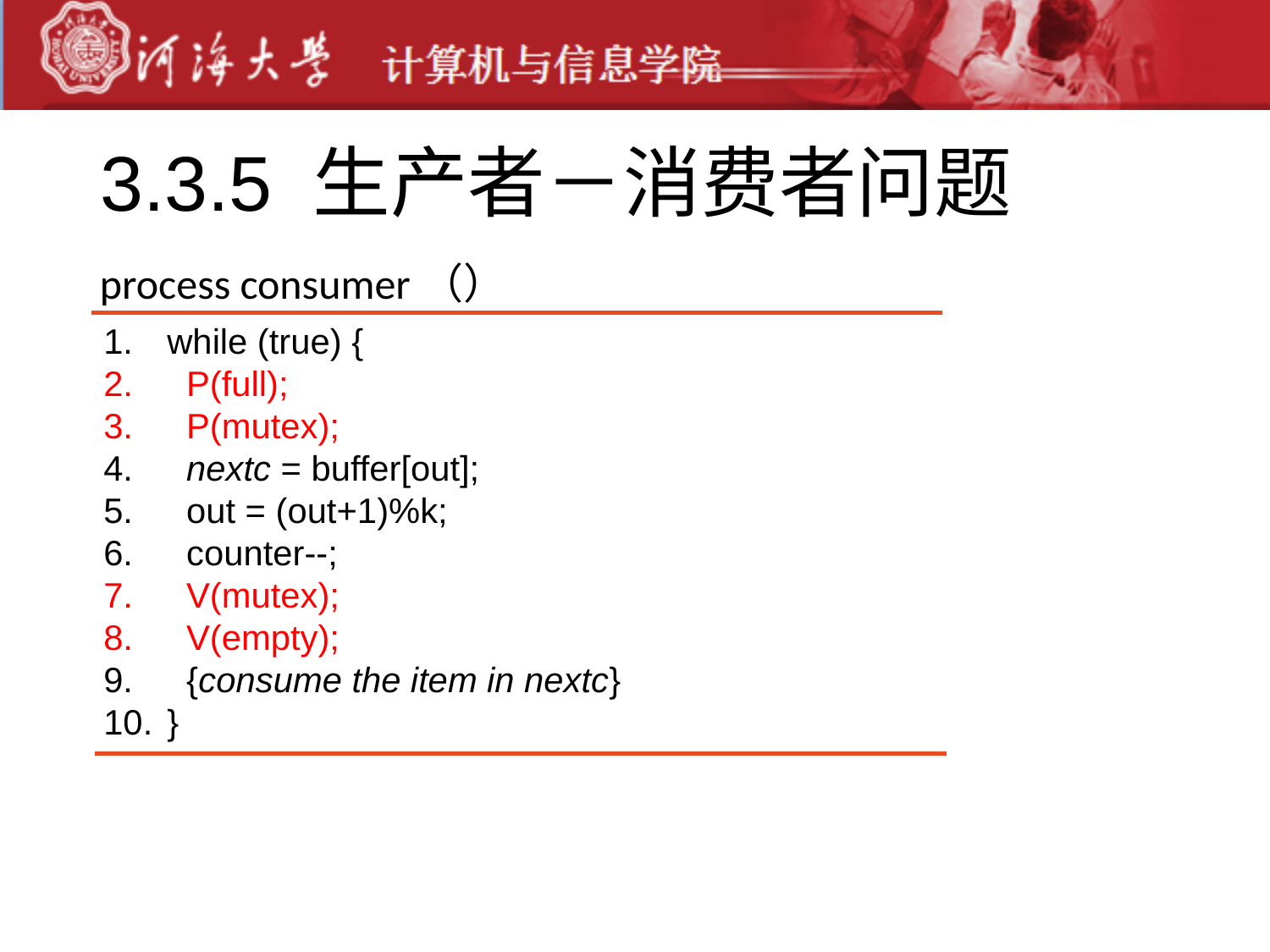

# 3.3.5 生产者－消费者问题
process consumer（）
while (true) {
  P(full);
  P(mutex);
  nextc = buffer[out];
  out = (out+1)%k;
  counter--;
  V(mutex);
  V(empty);
  {consume the item in nextc}
}